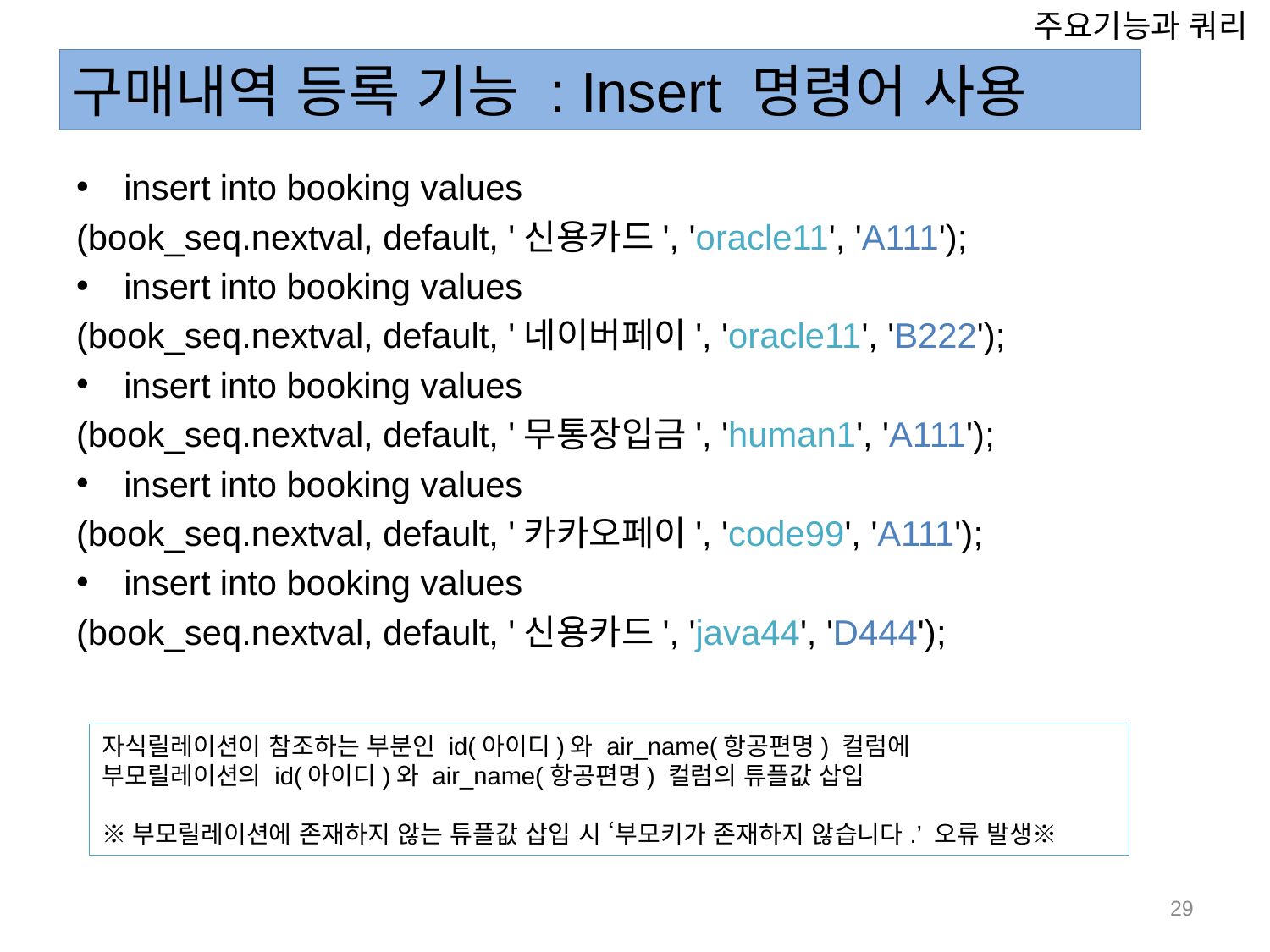

주요기능과 쿼리
구매내역 등록 기능 : Insert 명령어 사용
insert into booking values
(book_seq.nextval, default, '신용카드', 'oracle11', 'A111');
insert into booking values
(book_seq.nextval, default, '네이버페이', 'oracle11', 'B222');
insert into booking values
(book_seq.nextval, default, '무통장입금', 'human1', 'A111');
insert into booking values
(book_seq.nextval, default, '카카오페이', 'code99', 'A111');
insert into booking values
(book_seq.nextval, default, '신용카드', 'java44', 'D444');
자식릴레이션이 참조하는 부분인 id(아이디)와 air_name(항공편명) 컬럼에
부모릴레이션의 id(아이디)와 air_name(항공편명) 컬럼의 튜플값 삽입

※부모릴레이션에 존재하지 않는 튜플값 삽입 시 ‘부모키가 존재하지 않습니다.’ 오류 발생※
29